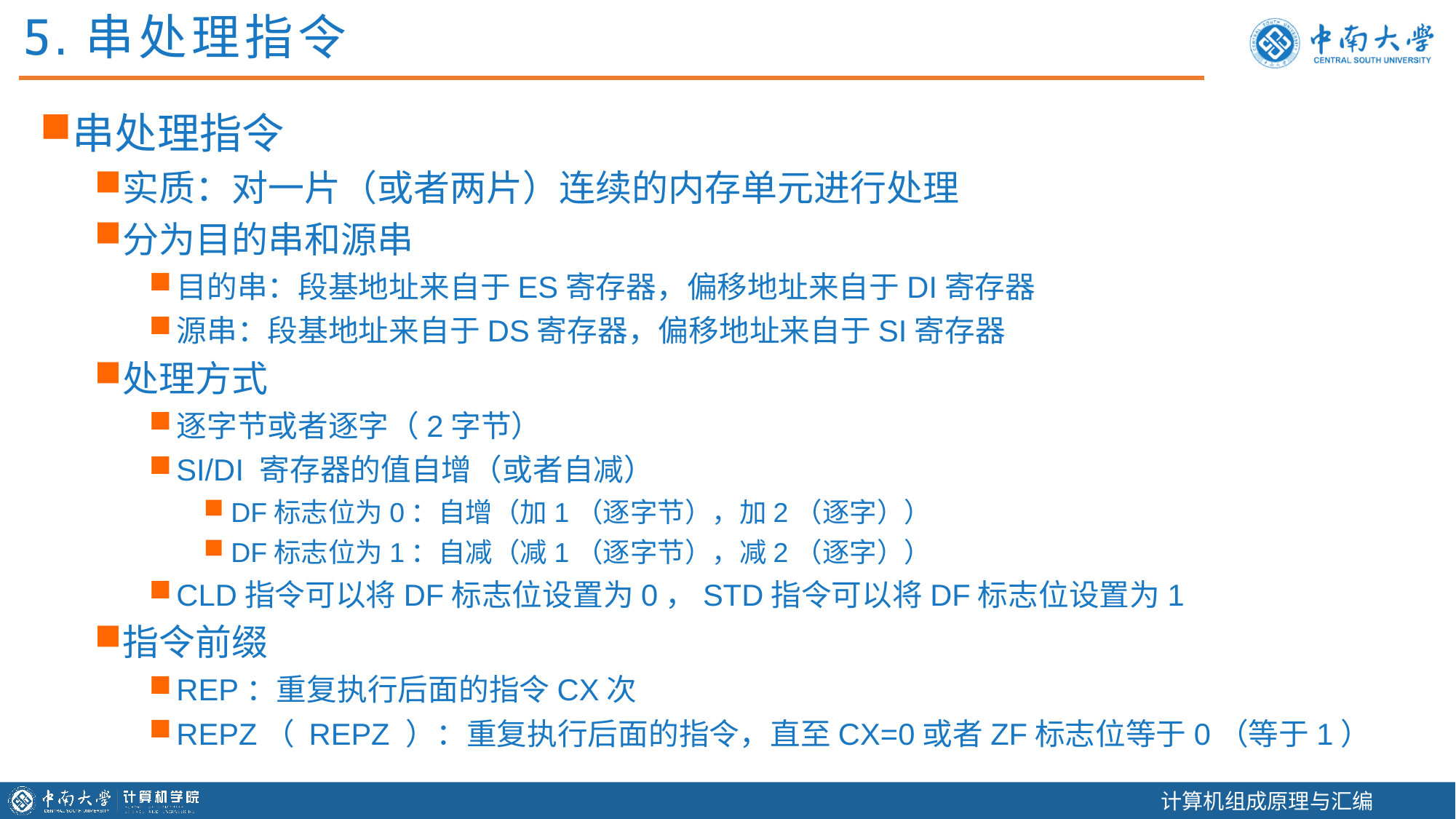

5.串处理指令
串处理指令
实质：对一片（或者两片）连续的内存单元进行处理
分为目的串和源串
目的串：段基地址来自于ES寄存器，偏移地址来自于DI寄存器
源串：段基地址来自于DS寄存器，偏移地址来自于SI寄存器
处理方式
逐字节或者逐字（2字节）
SI/DI 寄存器的值自增（或者自减）
DF标志位为0：自增（加1（逐字节），加2（逐字））
DF标志位为1：自减（减1（逐字节），减2（逐字））
CLD指令可以将DF标志位设置为0，STD指令可以将DF标志位设置为1
指令前缀
REP：重复执行后面的指令CX次
REPZ（ REPZ ）：重复执行后面的指令，直至CX=0或者ZF标志位等于0（等于1）

50